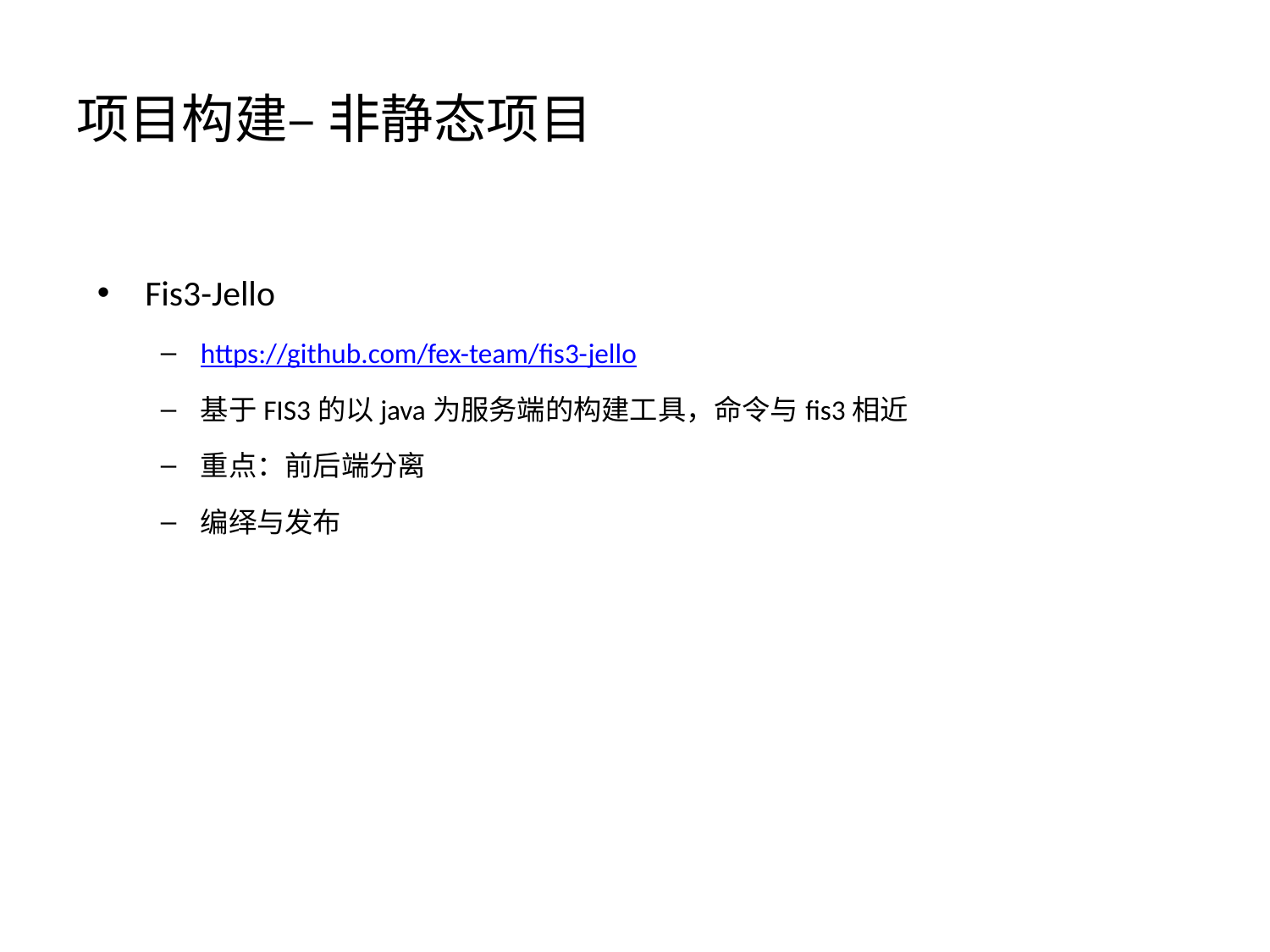

# 项目构建– 非静态项目

Fis3-Jello
https://github.com/fex-team/fis3-jello
基于FIS3的以java为服务端的构建工具，命令与fis3相近
重点：前后端分离
编绎与发布